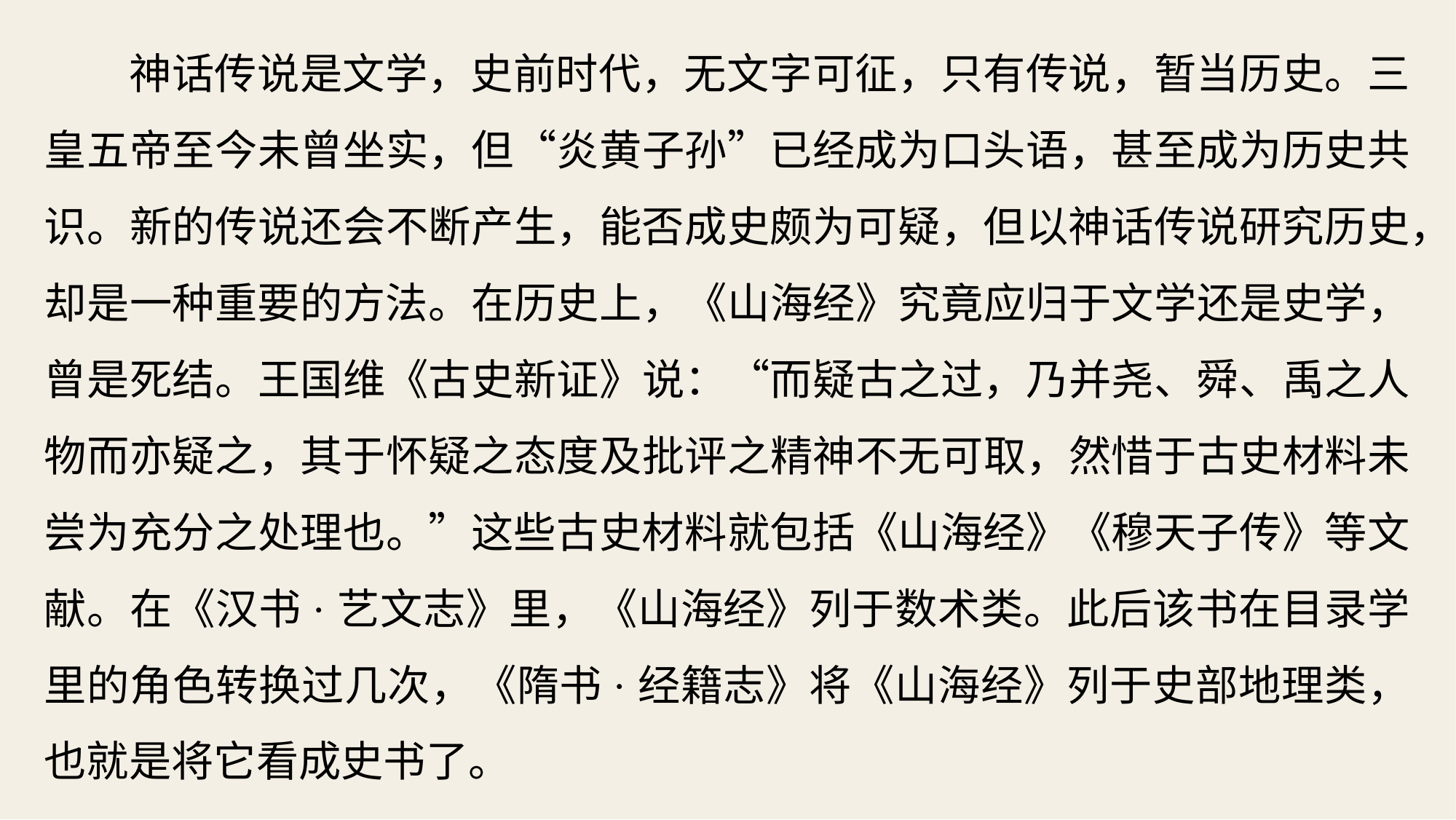

神话传说是文学，史前时代，无文字可征，只有传说，暂当历史。三皇五帝至今未曾坐实，但“炎黄子孙”已经成为口头语，甚至成为历史共识。新的传说还会不断产生，能否成史颇为可疑，但以神话传说研究历史，却是一种重要的方法。在历史上，《山海经》究竟应归于文学还是史学，曾是死结。王国维《古史新证》说：“而疑古之过，乃并尧、舜、禹之人物而亦疑之，其于怀疑之态度及批评之精神不无可取，然惜于古史材料未尝为充分之处理也。”这些古史材料就包括《山海经》《穆天子传》等文献。在《汉书·艺文志》里，《山海经》列于数术类。此后该书在目录学里的角色转换过几次，《隋书·经籍志》将《山海经》列于史部地理类，也就是将它看成史书了。